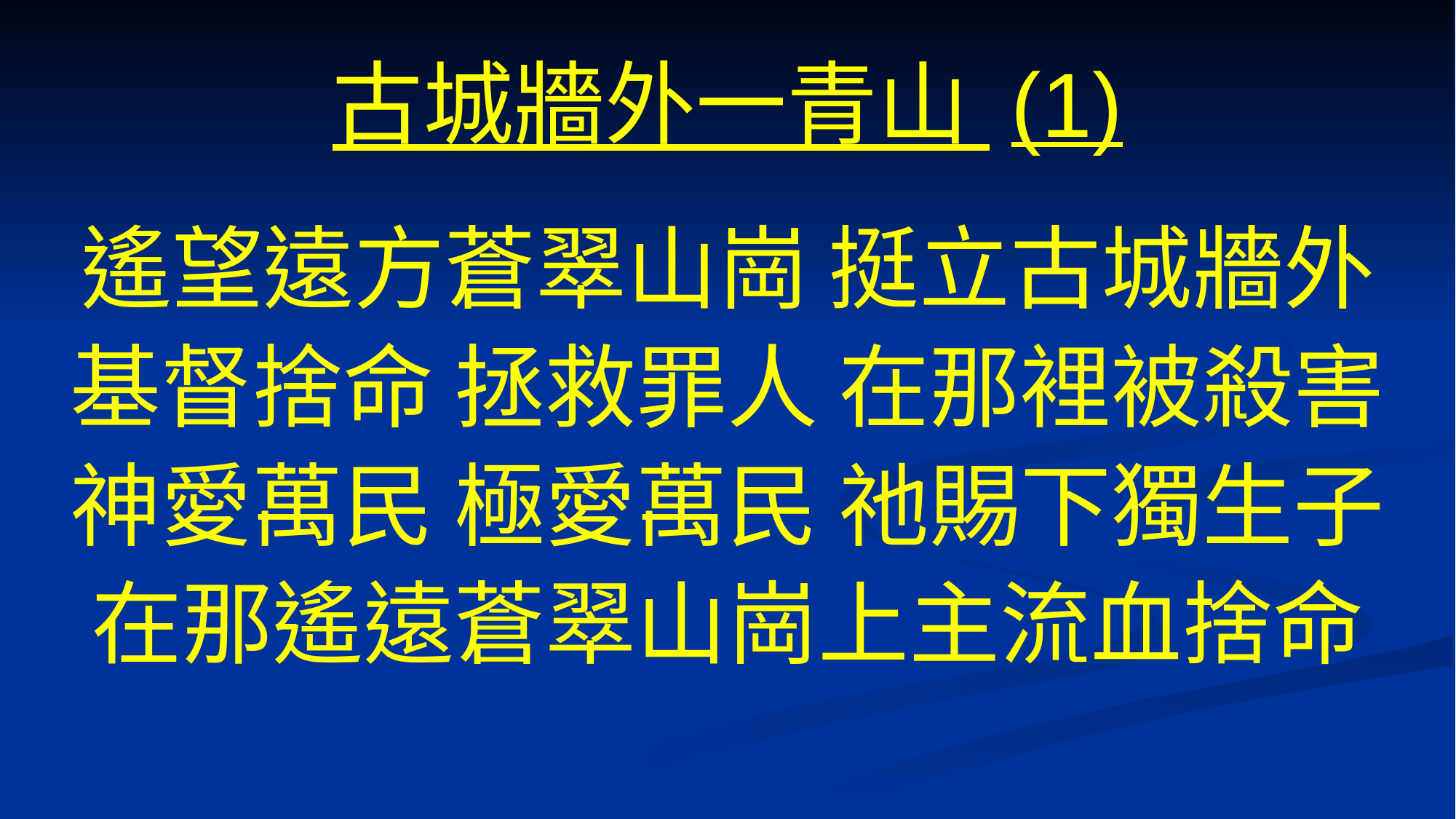

# 古城牆外一青山 (1)
遙望遠方蒼翠山崗 挺立古城牆外
基督捨命 拯救罪人 在那裡被殺害
神愛萬民 極愛萬民 祂賜下獨生子
在那遙遠蒼翠山崗上主流血捨命